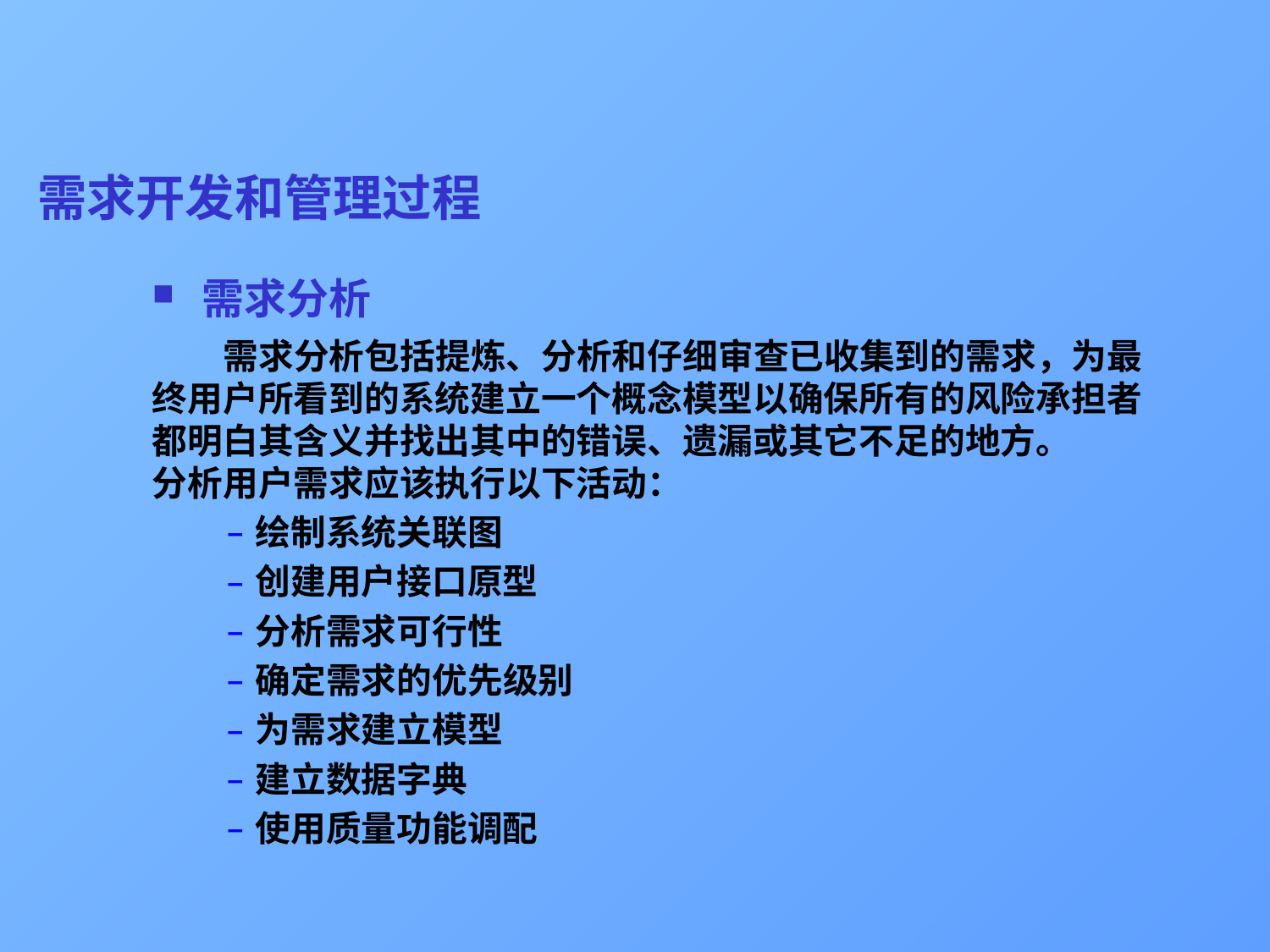

# 需求开发和管理过程
 需求分析
        需求分析包括提炼、分析和仔细审查已收集到的需求，为最终用户所看到的系统建立一个概念模型以确保所有的风险承担者都明白其含义并找出其中的错误、遗漏或其它不足的地方。
分析用户需求应该执行以下活动：
绘制系统关联图
创建用户接口原型
分析需求可行性
确定需求的优先级别
为需求建立模型
建立数据字典
使用质量功能调配